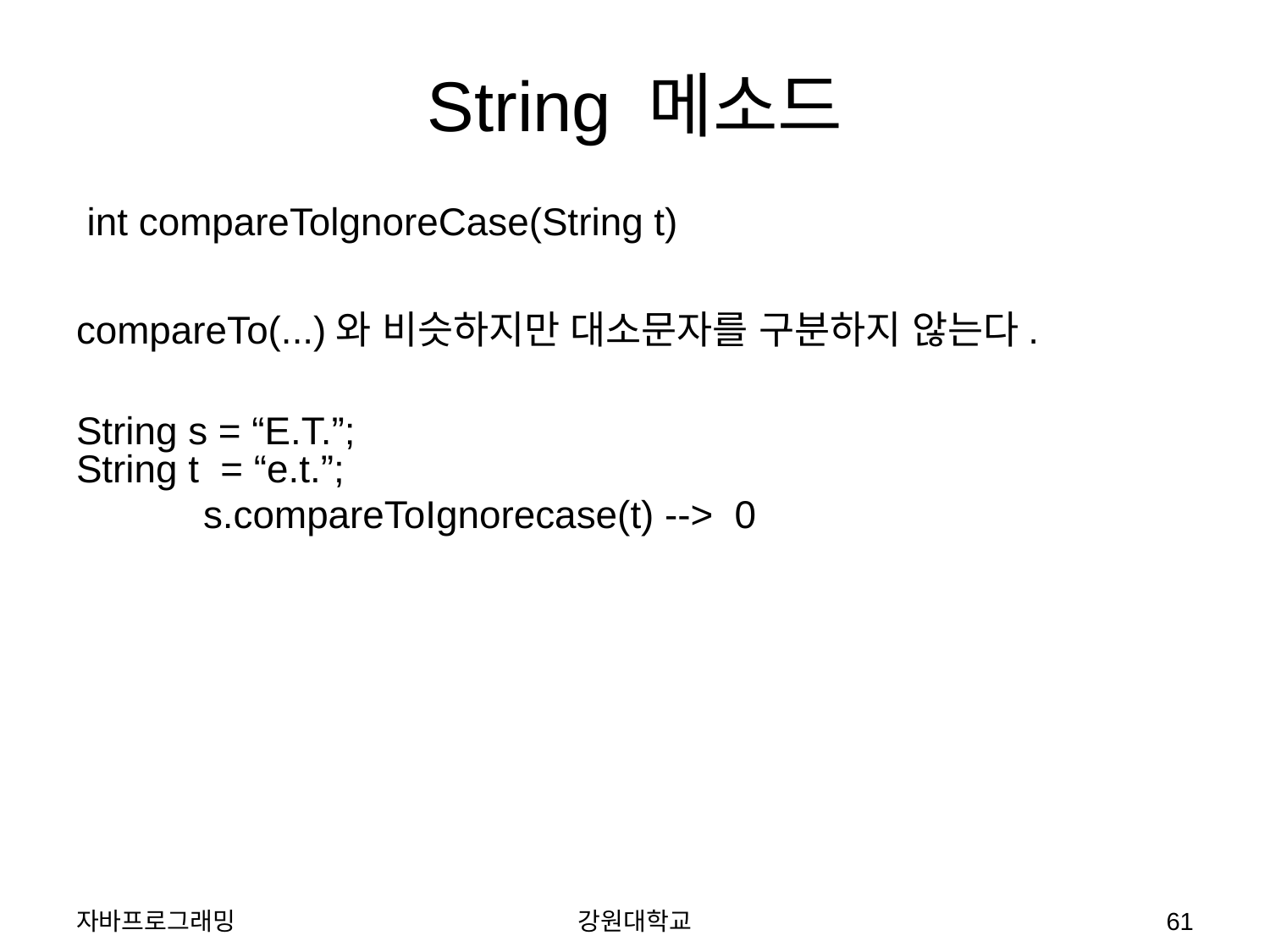

# String 메소드
 int compareTolgnoreCase(String t)

compareTo(...)와 비슷하지만 대소문자를 구분하지 않는다.

String s = “E.T.”;
String t  = “e.t.”;
	s.compareToIgnorecase(t) -->  0

자바프로그래밍
강원대학교
61